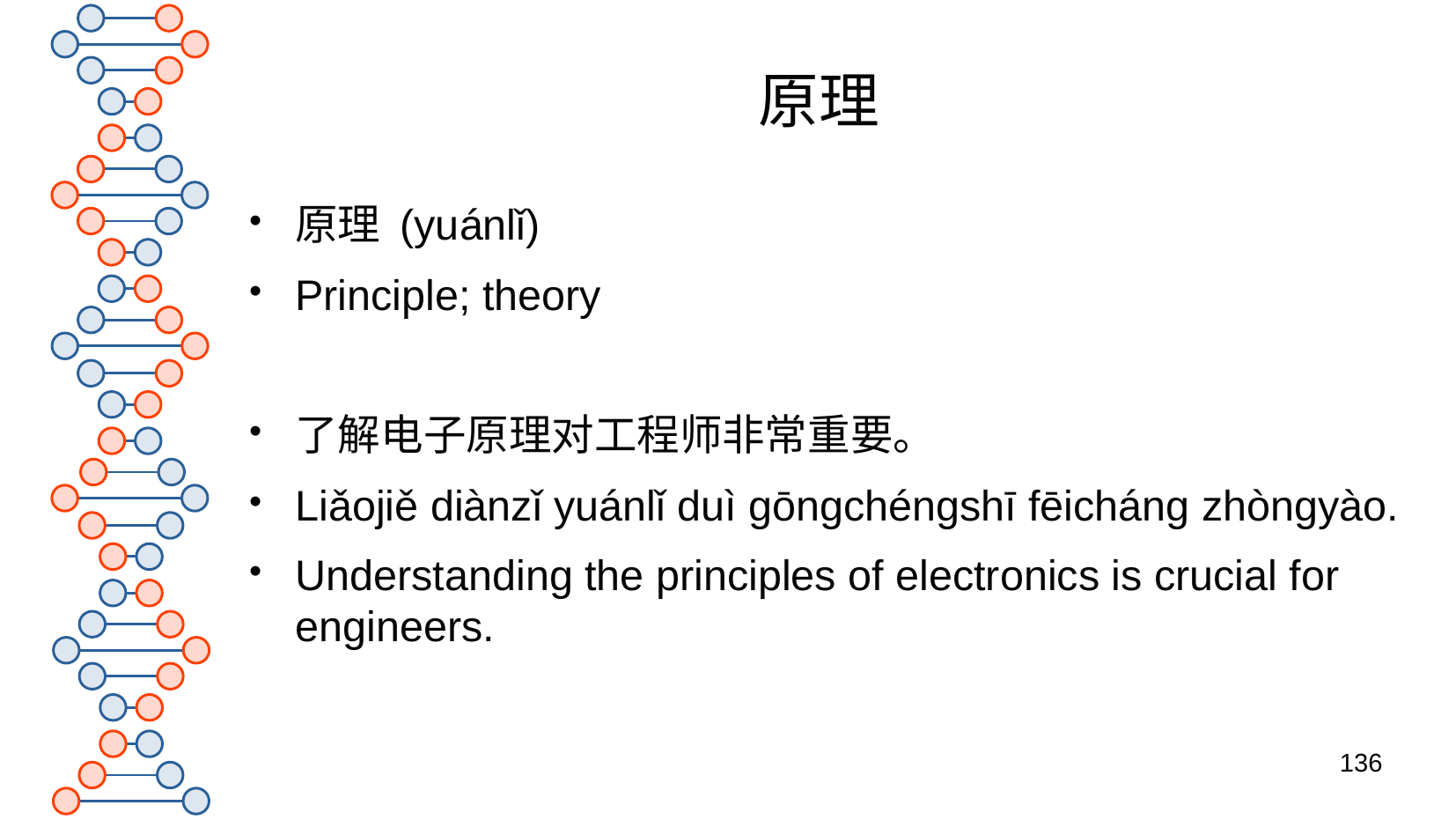

# 原理
原理 (yuánlǐ)
Principle; theory

了解电子原理对工程师非常重要。
Liǎojiě diànzǐ yuánlǐ duì gōngchéngshī fēicháng zhòngyào.
Understanding the principles of electronics is crucial for engineers.

136